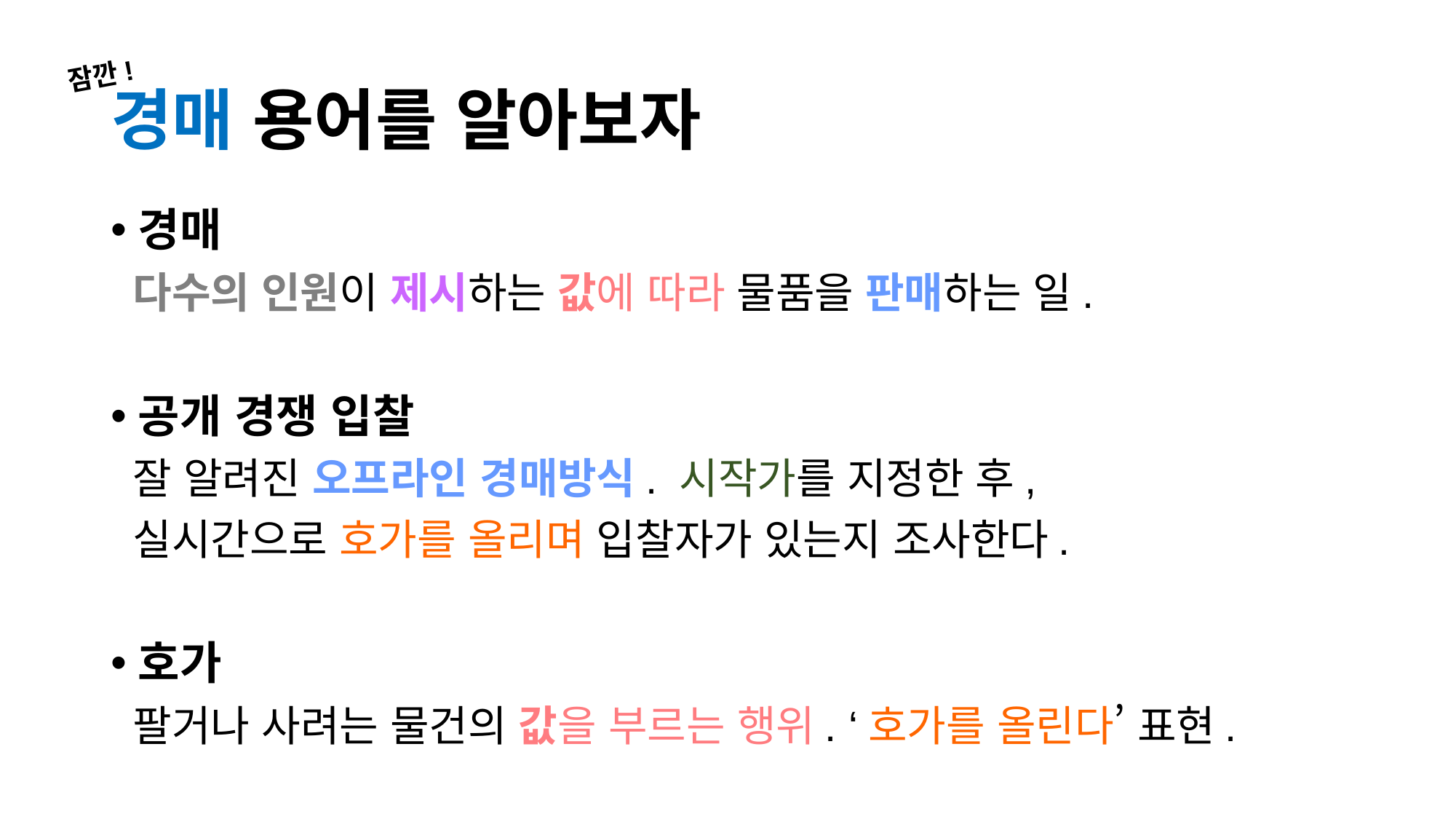

# 경매 용어를 알아보자
잠깐!
경매
 다수의 인원이 제시하는 값에 따라 물품을 판매하는 일.

공개 경쟁 입찰
 잘 알려진 오프라인 경매방식. 시작가를 지정한 후,
 실시간으로 호가를 올리며 입찰자가 있는지 조사한다.

호가
 팔거나 사려는 물건의 값을 부르는 행위. ‘호가를 올린다’ 표현.